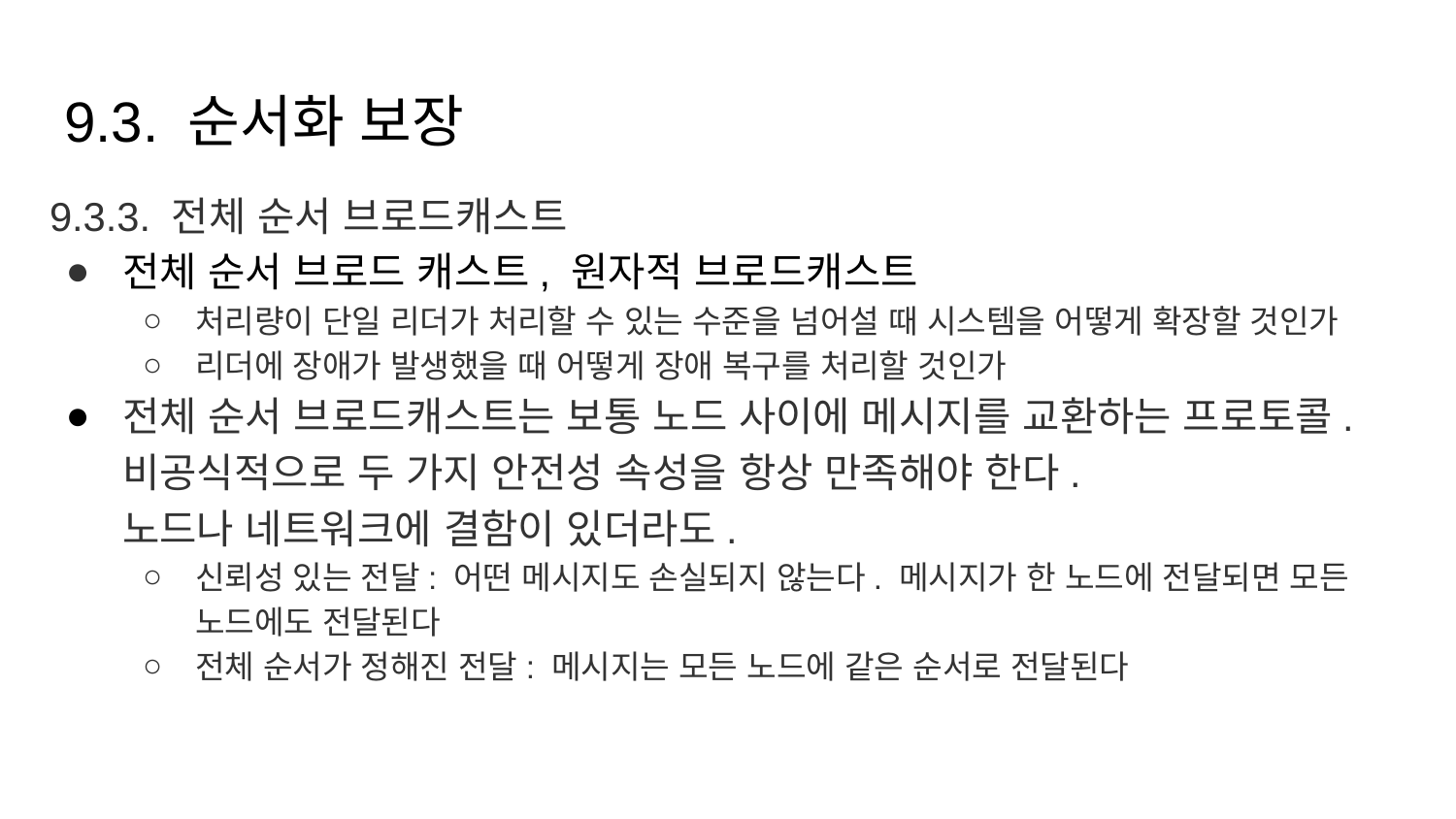

# 9.3. 순서화 보장
9.3.3. 전체 순서 브로드캐스트
전체 순서 브로드 캐스트, 원자적 브로드캐스트
처리량이 단일 리더가 처리할 수 있는 수준을 넘어설 때 시스템을 어떻게 확장할 것인가
리더에 장애가 발생했을 때 어떻게 장애 복구를 처리할 것인가
전체 순서 브로드캐스트는 보통 노드 사이에 메시지를 교환하는 프로토콜.
비공식적으로 두 가지 안전성 속성을 항상 만족해야 한다.
노드나 네트워크에 결함이 있더라도.
신뢰성 있는 전달: 어떤 메시지도 손실되지 않는다. 메시지가 한 노드에 전달되면 모든 노드에도 전달된다
전체 순서가 정해진 전달: 메시지는 모든 노드에 같은 순서로 전달된다